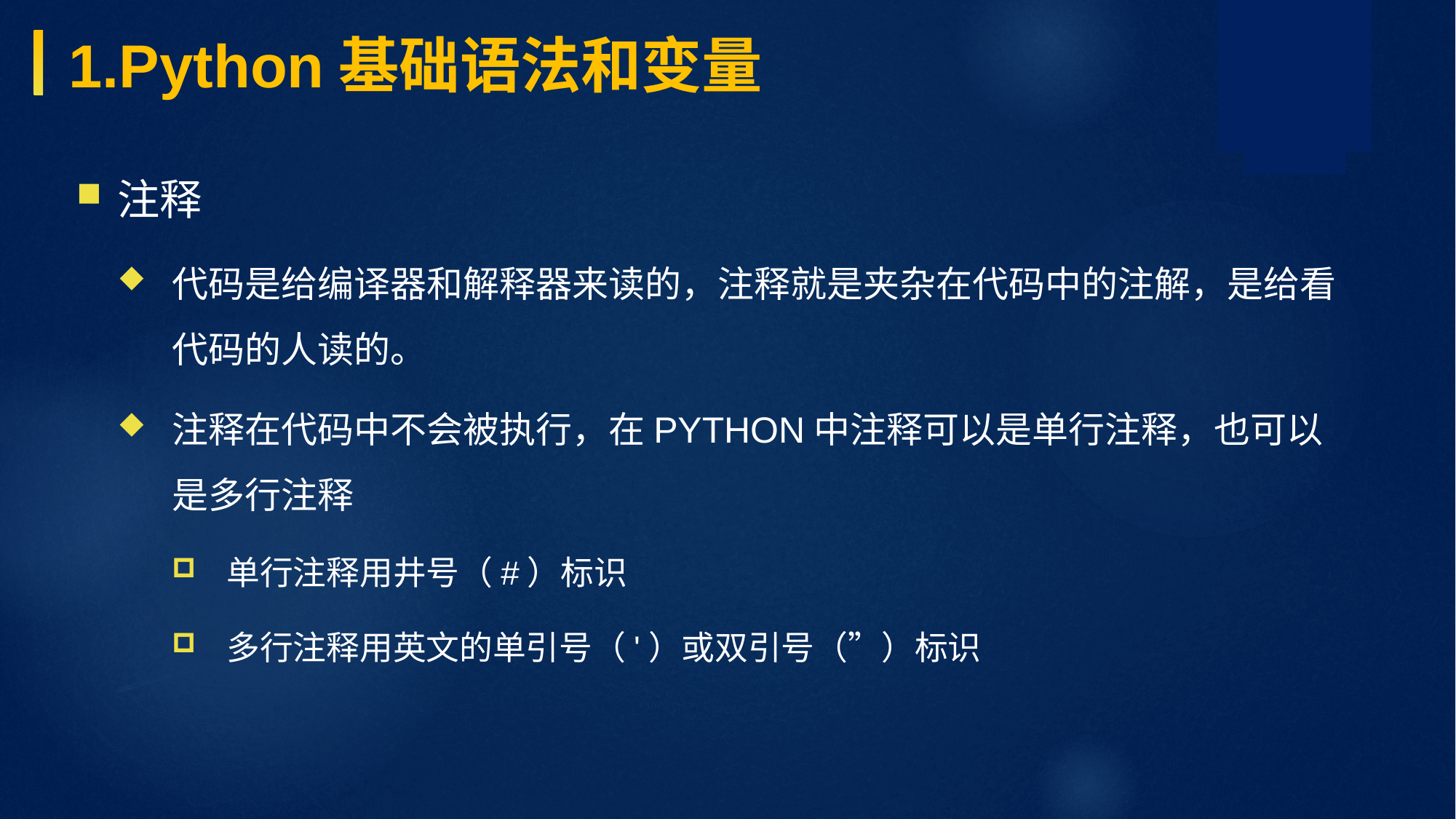

1.Python基础语法和变量
注释
代码是给编译器和解释器来读的，注释就是夹杂在代码中的注解，是给看代码的人读的。
注释在代码中不会被执行，在Python中注释可以是单行注释，也可以是多行注释
单行注释用井号（#）标识
多行注释用英文的单引号（'）或双引号（”）标识